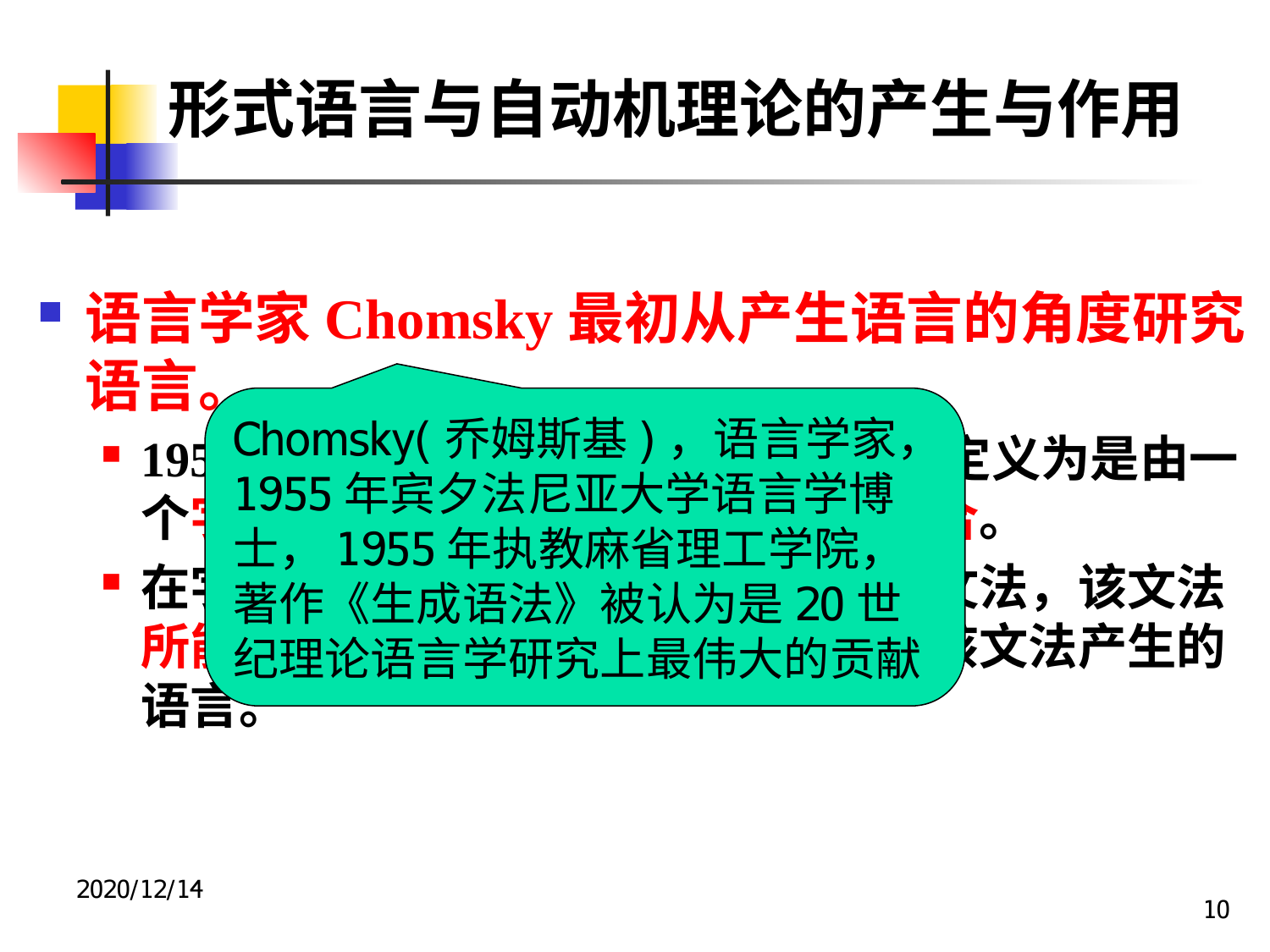

形式语言与自动机理论的产生与作用
语言学家Chomsky最初从产生语言的角度研究语言。
1956年，通过抽象，他将语言形式地定义为是由一个字母表中的字母组成的一些串的集合。
在字母表上按照一定的规则定义一个文法，该文法所能产生的所有句子组成的集合就是该文法产生的语言。
Chomsky(乔姆斯基)，语言学家，1955年宾夕法尼亚大学语言学博士，1955年执教麻省理工学院，著作《生成语法》被认为是20世纪理论语言学研究上最伟大的贡献
10
2020/12/14